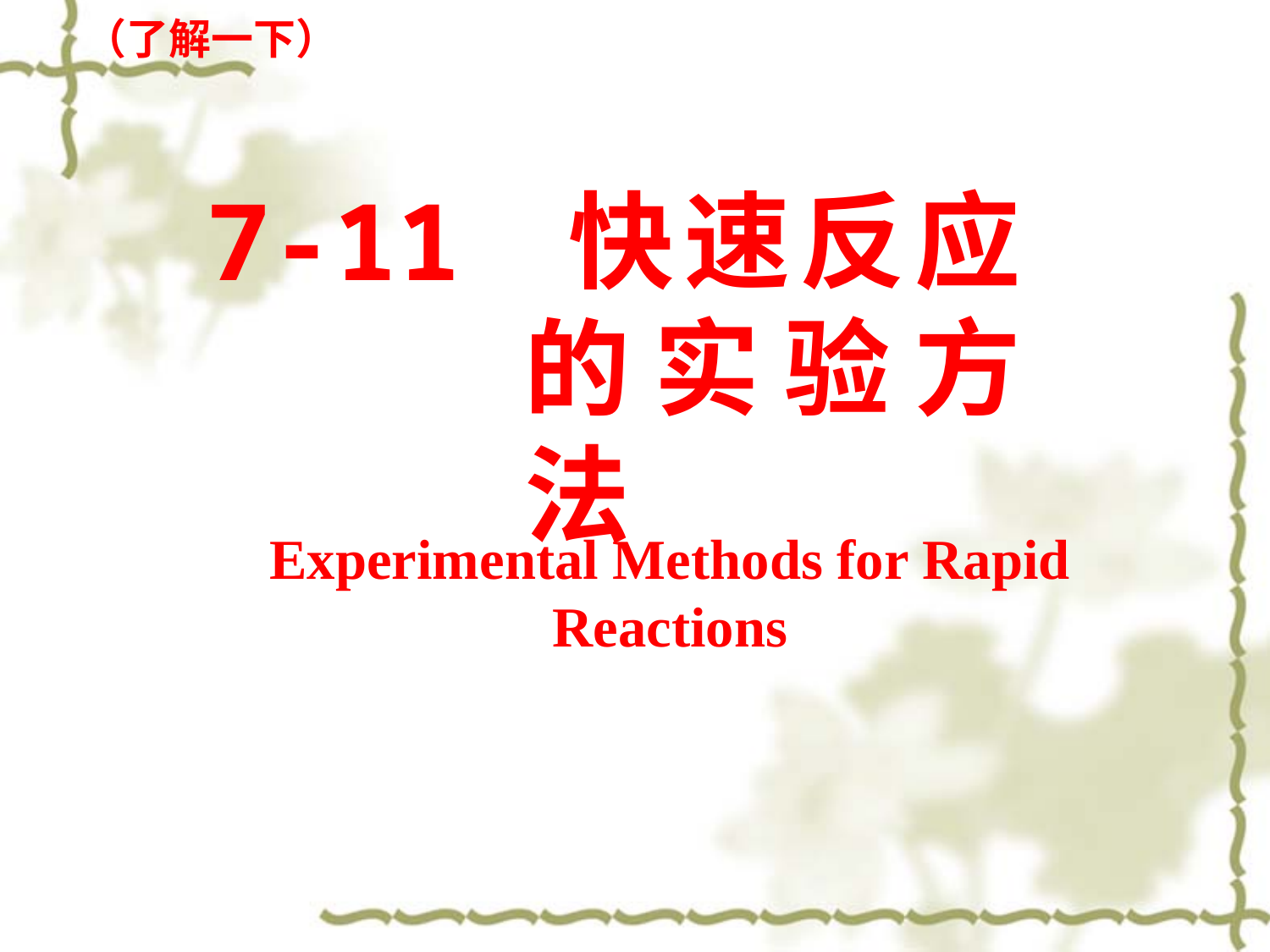

（了解一下）
7-11 快速反应的实验方法
Experimental Methods for Rapid Reactions